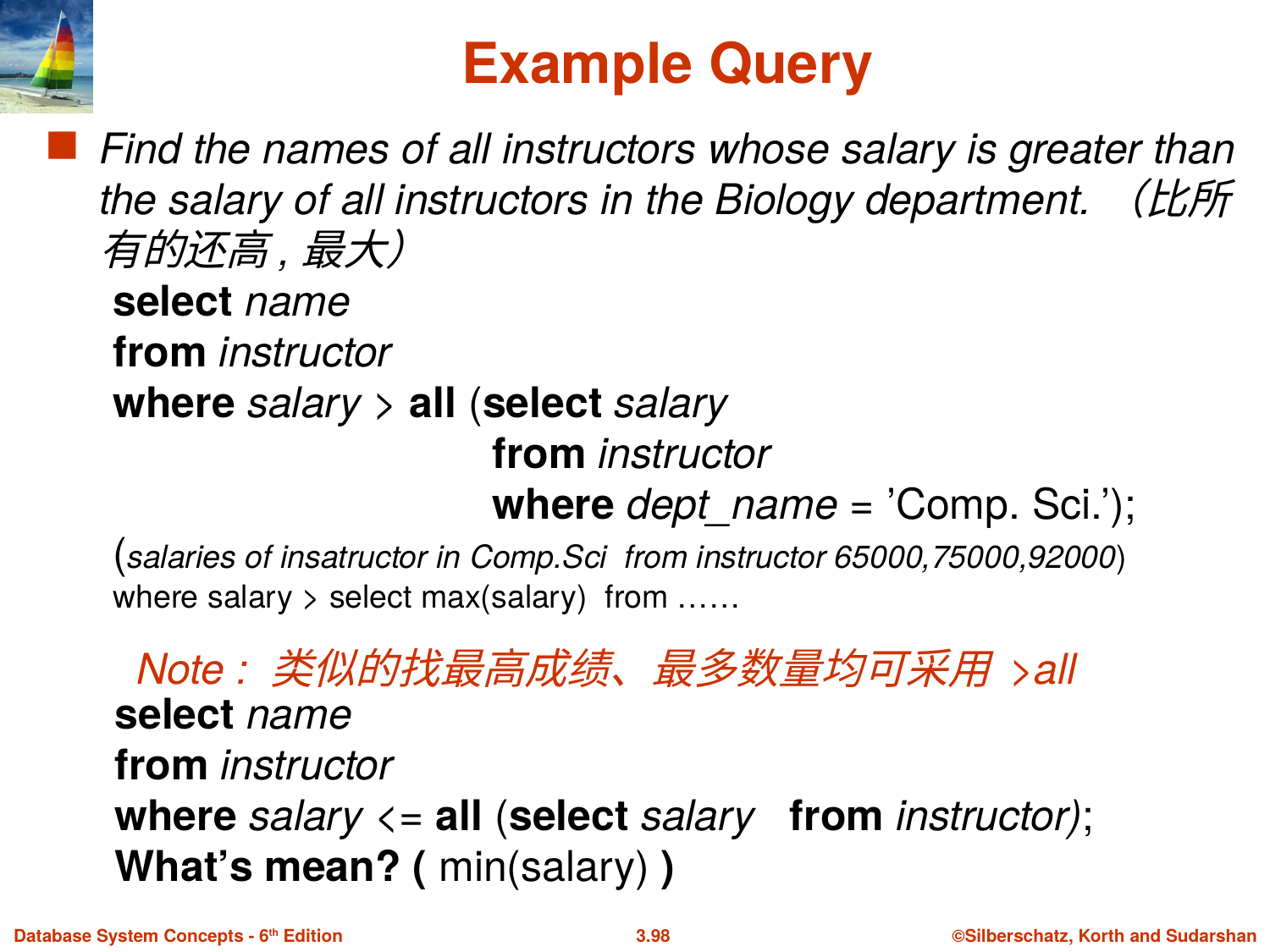

# Example Query
Find the names of all instructors whose salary is greater than the salary of all instructors in the Biology department.（比所有的还高,最大）

select name
from instructor
where salary > all (select salary
                                from instructor
                                where dept_name = ’Comp. Sci.’);
(salaries of insatructor in Comp.Sci  from instructor 65000,75000,92000)
where salary > select max(salary)  from ……
Note : 类似的找最高成绩、最多数量均可采用 >all
select name
from instructor
where salary <= all (select salary   from instructor);
What’s mean? ( min(salary) )